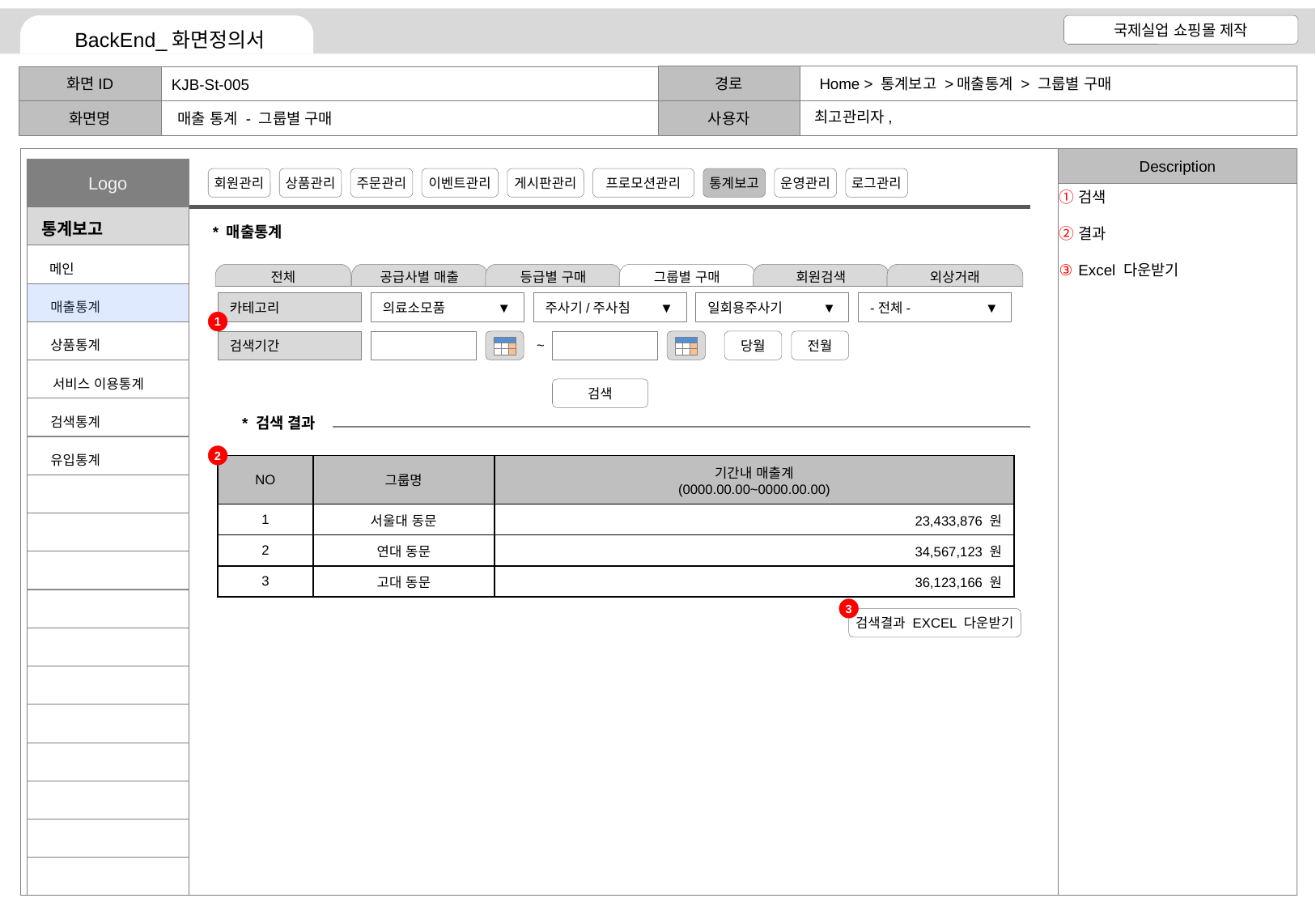

Home > 통계보고 >매출통계 > 그룹별 구매
KJB-St-005
최고관리자,
매출 통계 - 그룹별 구매
검색

결과

Excel 다운받기
* 매출통계
전체
공급사별 매출
등급별 구매
그룹별 구매
회원검색
외상거래

카테고리
의료소모품
▼
주사기/주사침
▼
일회용주사기
▼
-전체-
▼
1
검색기간

~

당월
전월
검색
* 검색 결과
2
| NO | 그룹명 | 기간내 매출계 (0000.00.00~0000.00.00) |
| --- | --- | --- |
| 1 | 서울대 동문 | 23,433,876 원 |
| 2 | 연대 동문 | 34,567,123 원 |
| 3 | 고대 동문 | 36,123,166 원 |
3
검색결과 EXCEL 다운받기